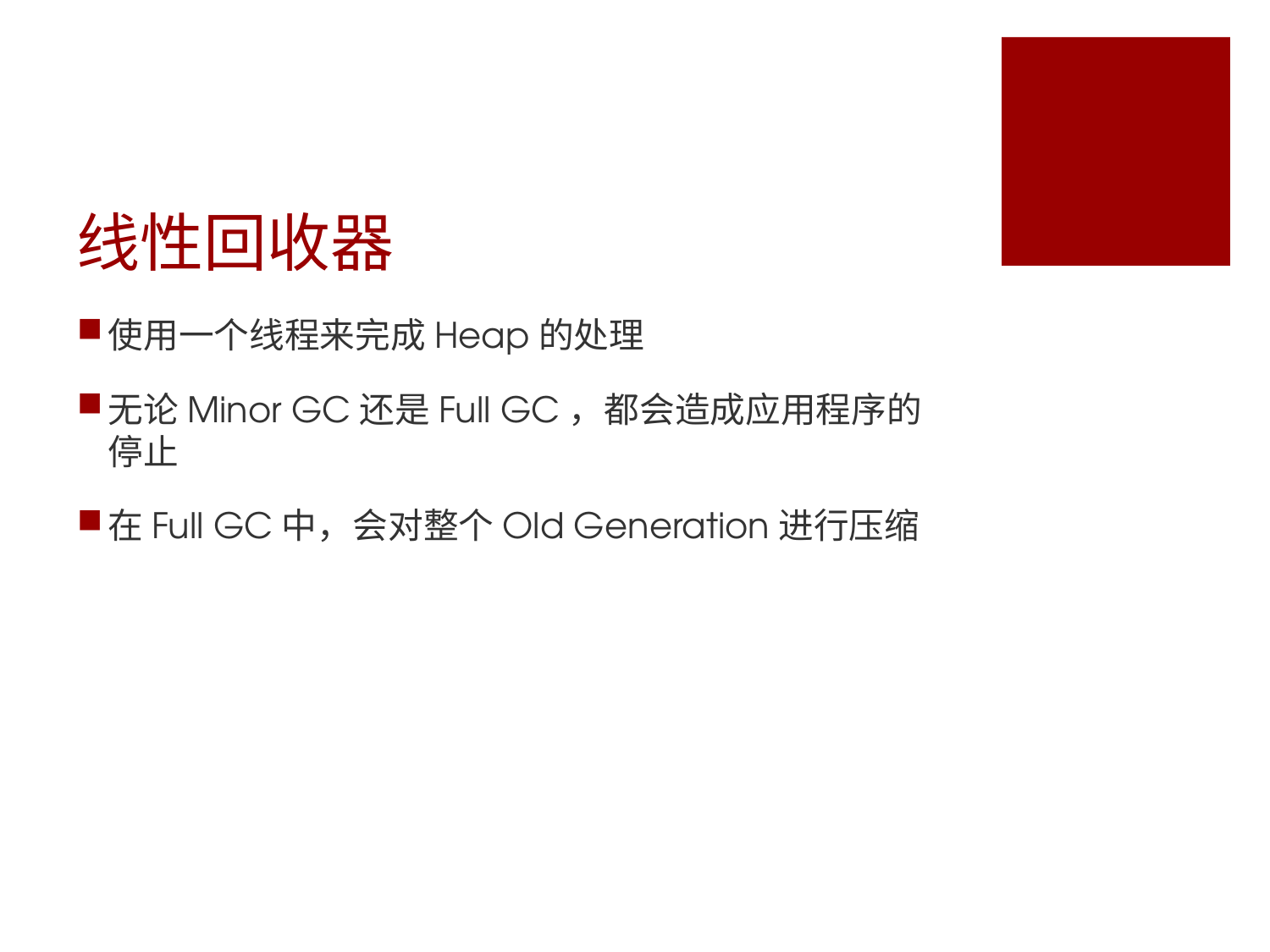

# 线性回收器
使用一个线程来完成Heap的处理
无论Minor GC还是Full GC，都会造成应用程序的停止
在Full GC中，会对整个Old Generation进行压缩